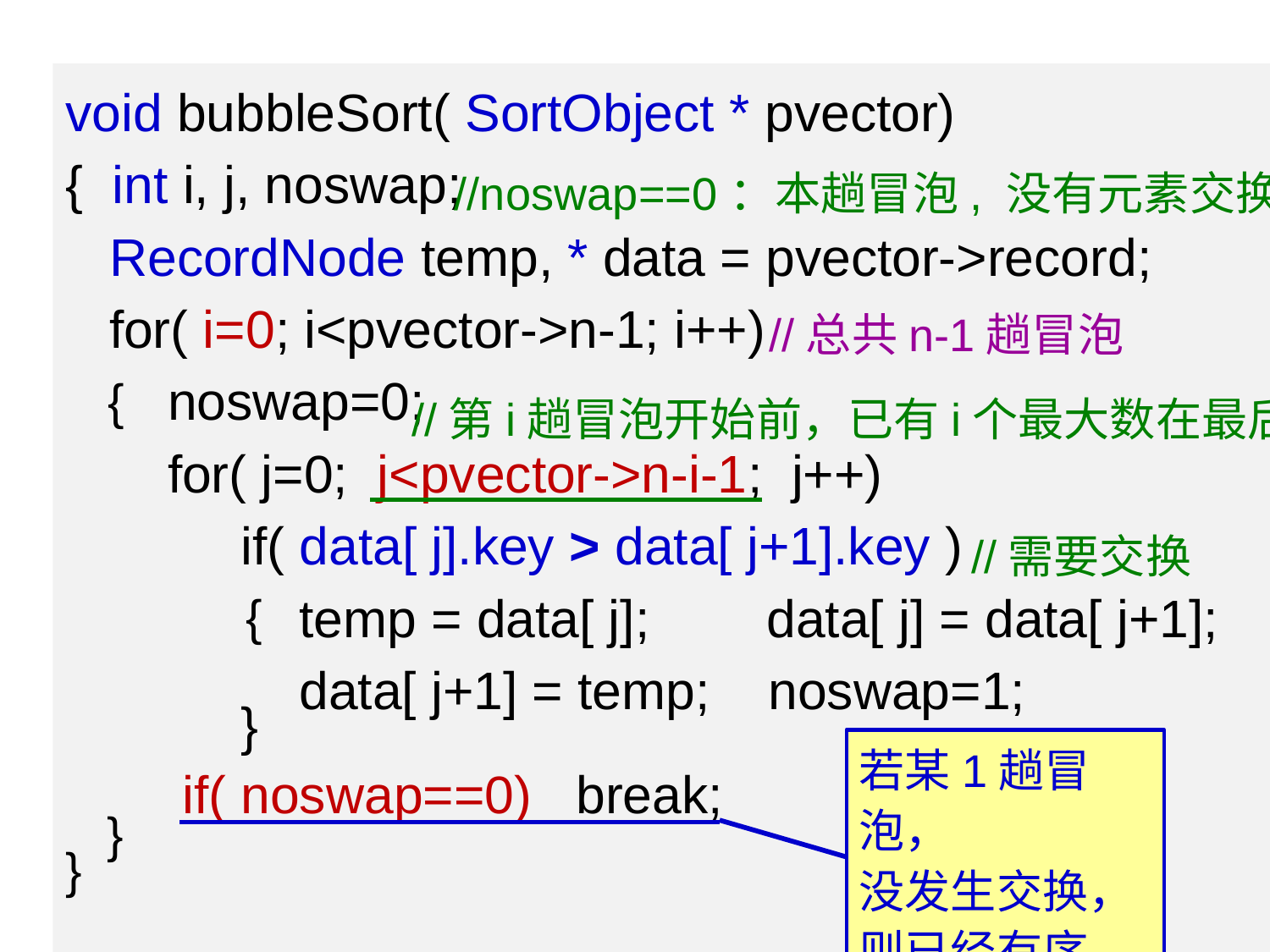

void bubbleSort( SortObject * pvector)
{  int i, j, noswap;
   RecordNode temp, * data = pvector->record;
   for( i=0; i<pvector->n-1; i++)
       noswap=0;
       for( j=0;  j<pvector->n-i-1;  j++)
            if( data[ j].key > data[ j+1].key )
                temp = data[ j];        data[ j] = data[ j+1];
                data[ j+1] = temp;    noswap=1;
            }
        if( noswap==0)   break;
   }
}
//noswap==0：本趟冒泡, 没有元素交换
//总共n-1趟冒泡
{
//第i趟冒泡开始前，已有i个最大数在最后
//需要交换
{
若某1趟冒泡，
没发生交换，
则已经有序。